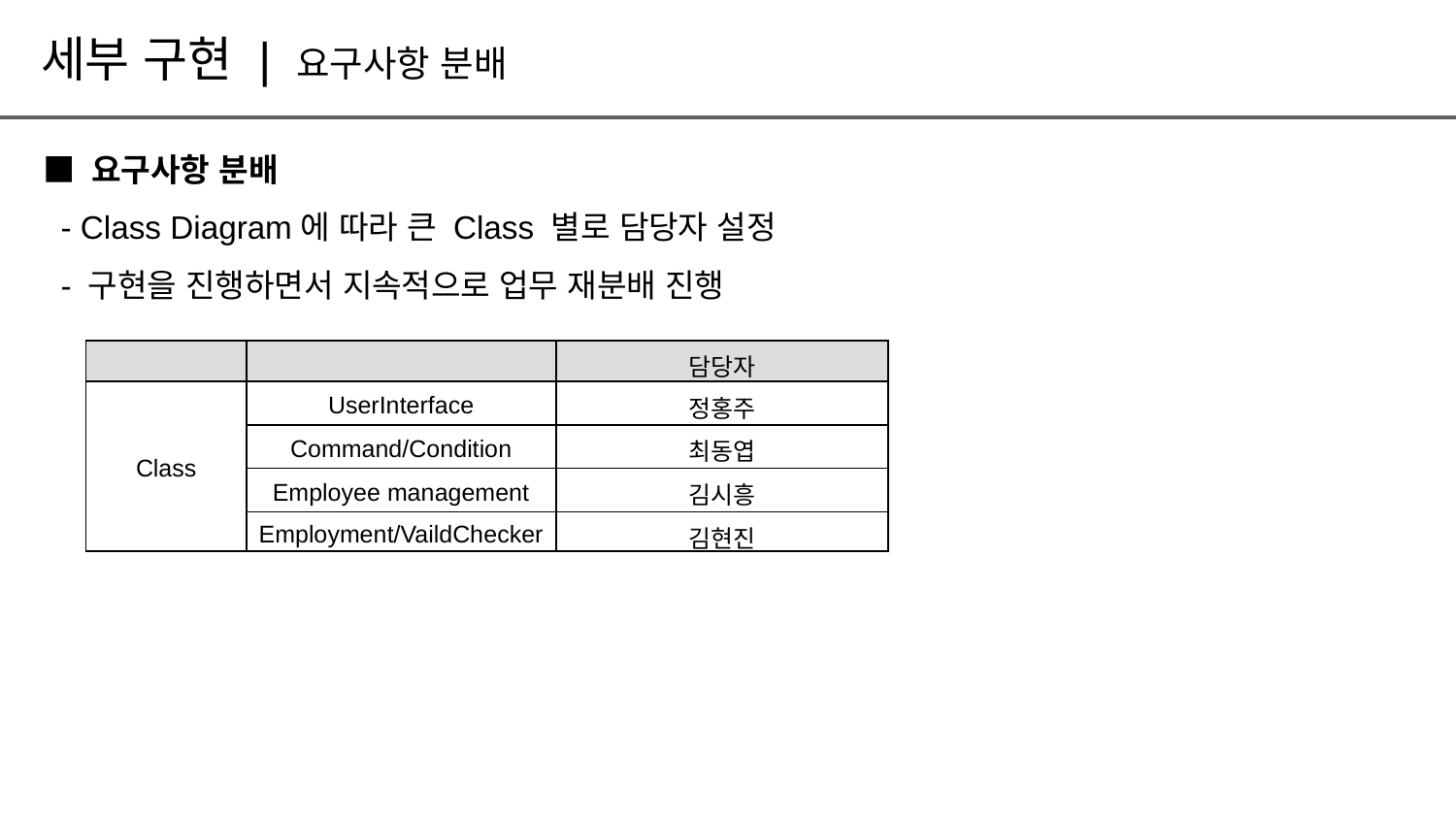

세부 구현 | 요구사항 분배
■ 요구사항 분배
  - Class Diagram에 따라 큰 Class 별로 담당자 설정
  - 구현을 진행하면서 지속적으로 업무 재분배 진행
|  |  | 담당자 |
| --- | --- | --- |
| Class | UserInterface | 정홍주 |
|  | Command/Condition | 최동엽 |
|  | Employee management | 김시흥 |
|  | Employment/VaildChecker | 김현진 |